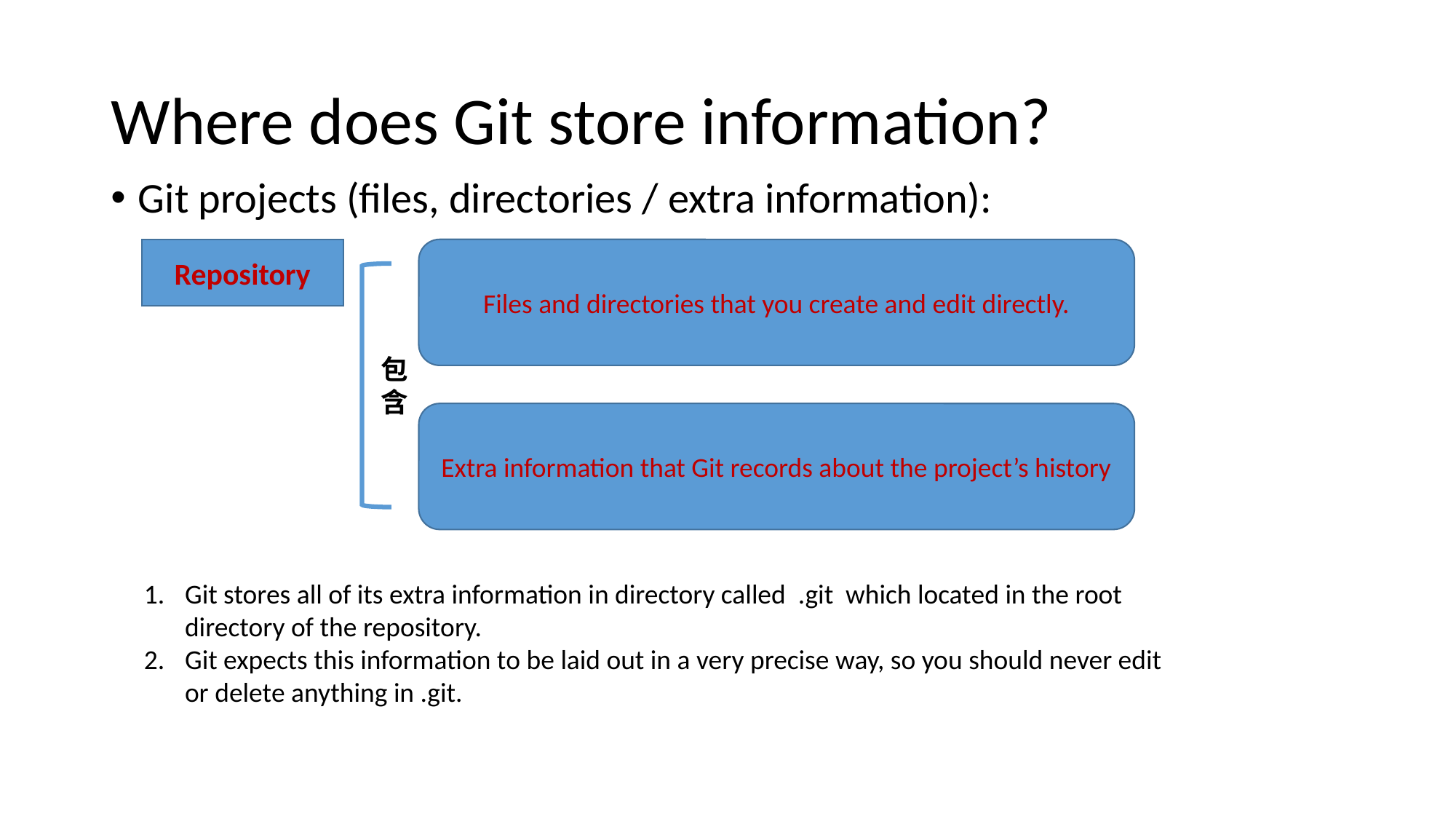

# Where does Git store information?
Git projects (files, directories / extra information):

Repository
Files and directories that you create and edit directly.
包含
Extra information that Git records about the project’s history
Git stores all of its extra information in directory called  .git  which located in the root directory of the repository.
Git expects this information to be laid out in a very precise way, so you should never edit or delete anything in .git.